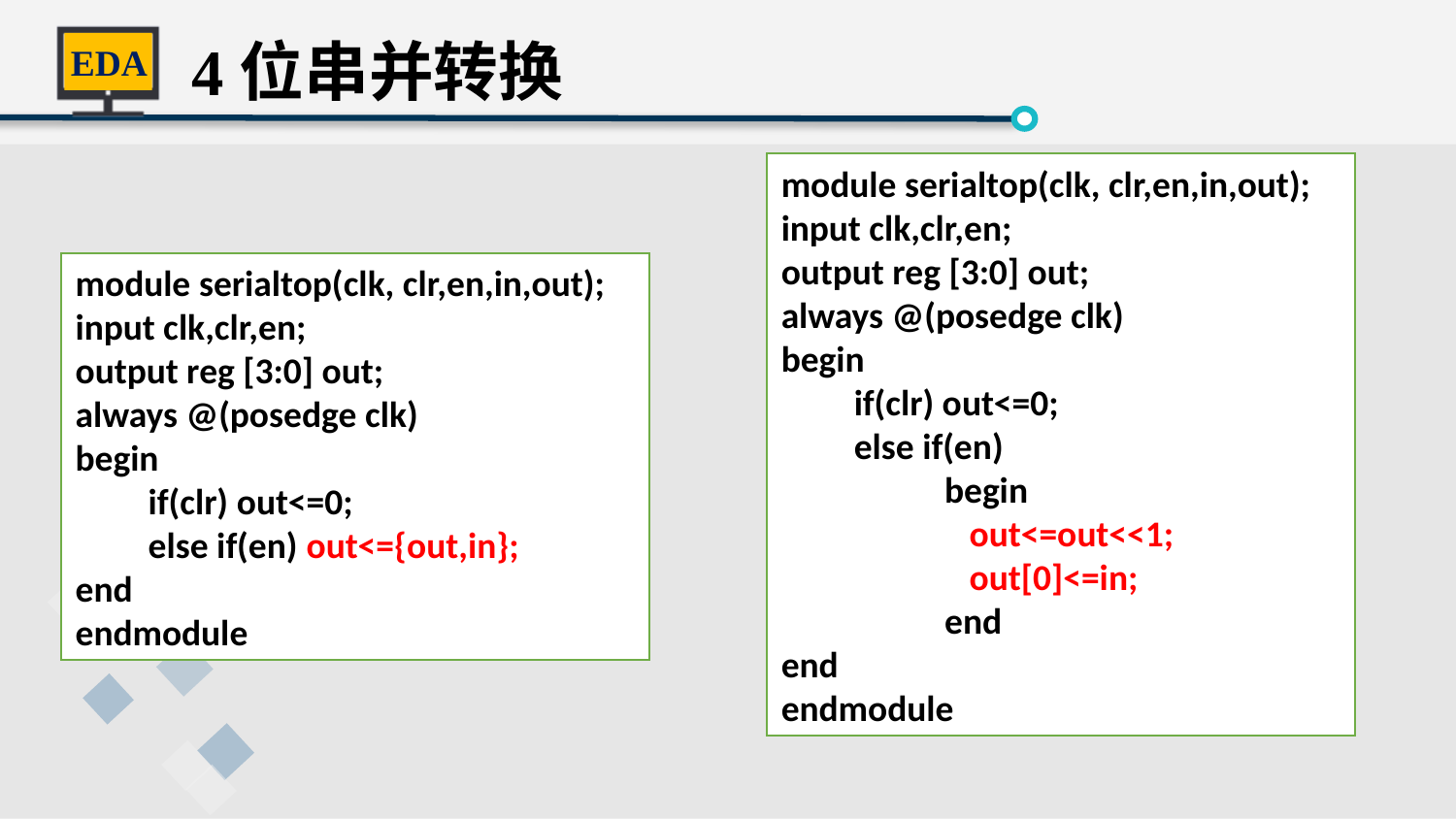

4位串并转换
module serialtop(clk, clr,en,in,out);
input clk,clr,en;
output reg [3:0] out;
always @(posedge clk)
begin
if(clr) out<=0;
else if(en)
           begin
              out<=out<<1;
              out[0]<=in;
           end
end
endmodule
module serialtop(clk, clr,en,in,out);
input clk,clr,en;
output reg [3:0] out;
always @(posedge clk)
begin
if(clr) out<=0;
else if(en) out<={out,in};
end
endmodule